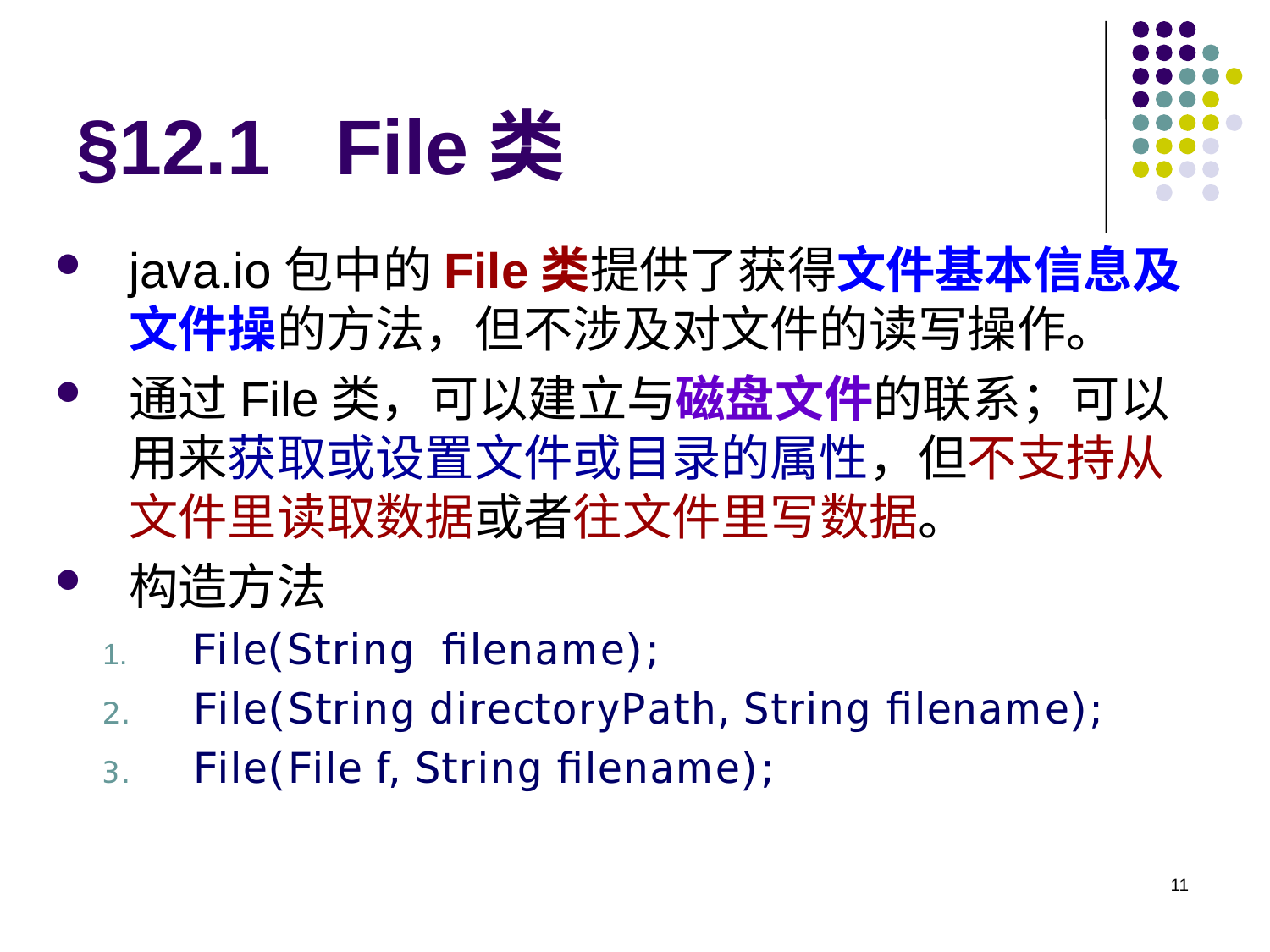

# §12.1   File类
java.io包中的File类提供了获得文件基本信息及文件操的方法，但不涉及对文件的读写操作。
通过File类，可以建立与磁盘文件的联系；可以用来获取或设置文件或目录的属性，但不支持从文件里读取数据或者往文件里写数据。
构造方法
 File(String  filename);
 File(String directoryPath, String filename);
 File(File f, String filename);
11